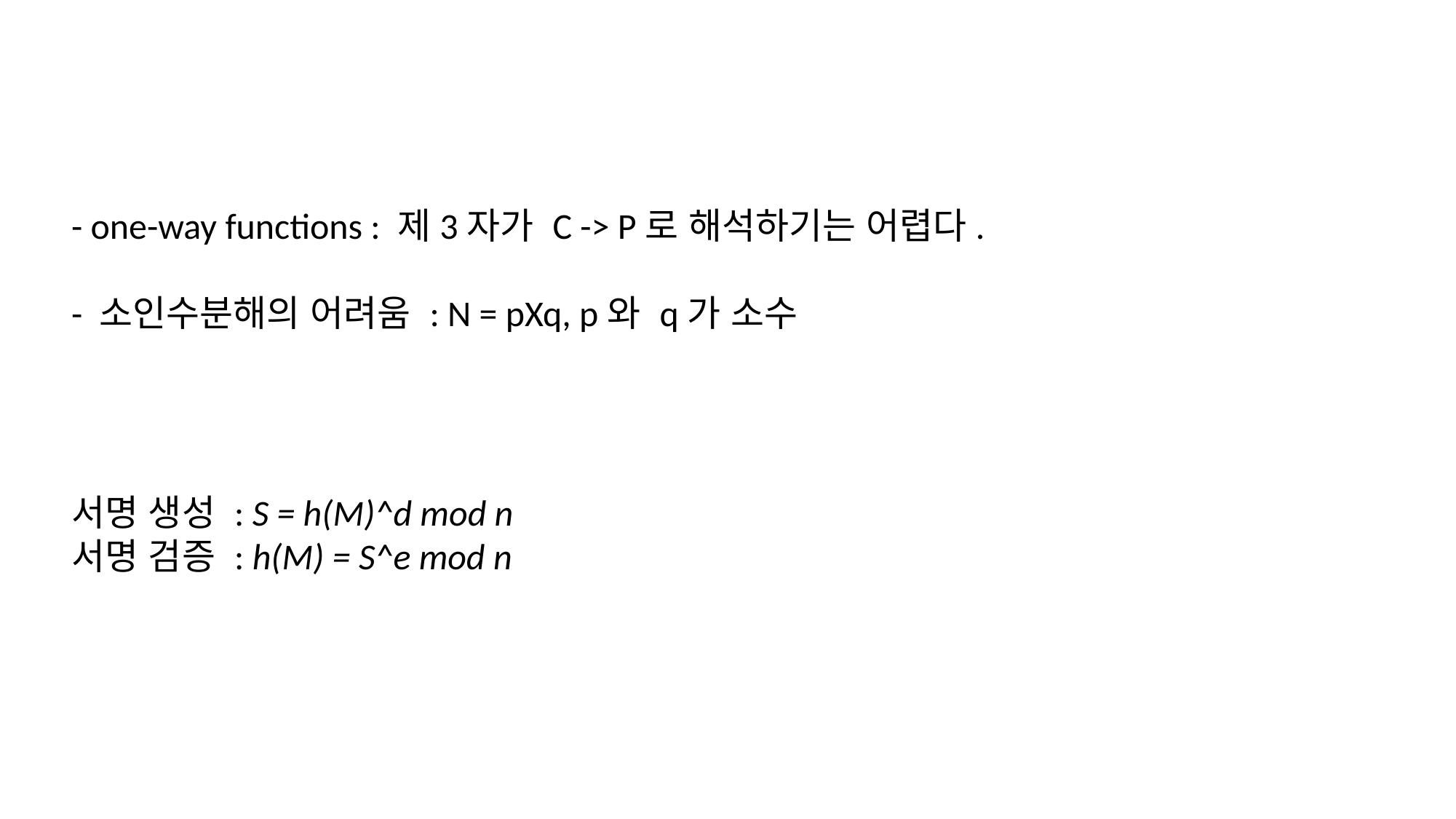

- one-way functions : 제3자가 C -> P로 해석하기는 어렵다.

- 소인수분해의 어려움 : N = pXq, p와 q가 소수

서명 생성 : S = h(M)^d mod n
서명 검증 : h(M) = S^e mod n